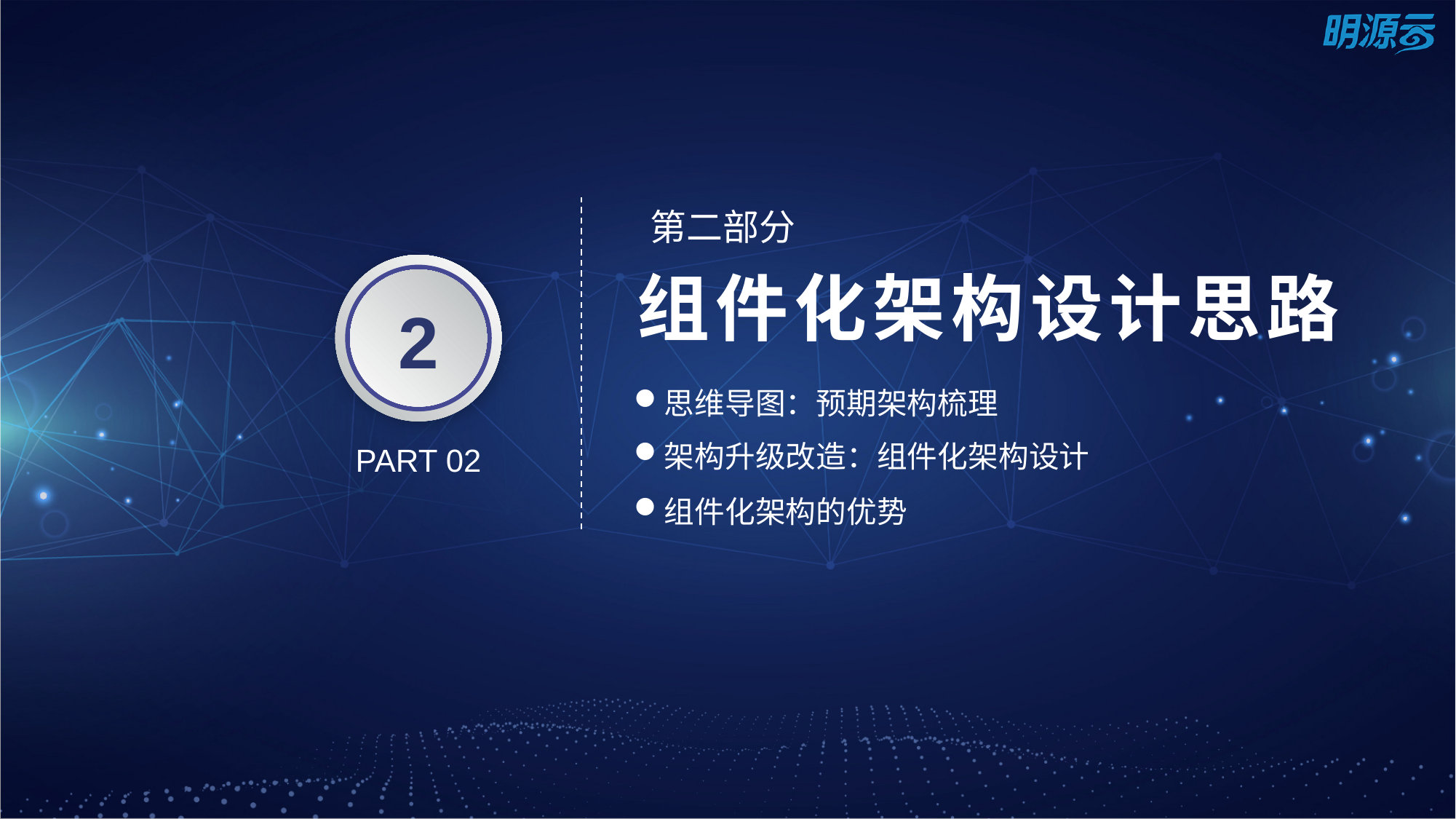

第二部分

组件化架构设计思路

2
思维导图：预期架构梳理
架构升级改造：组件化架构设计
PART 02
组件化架构的优势